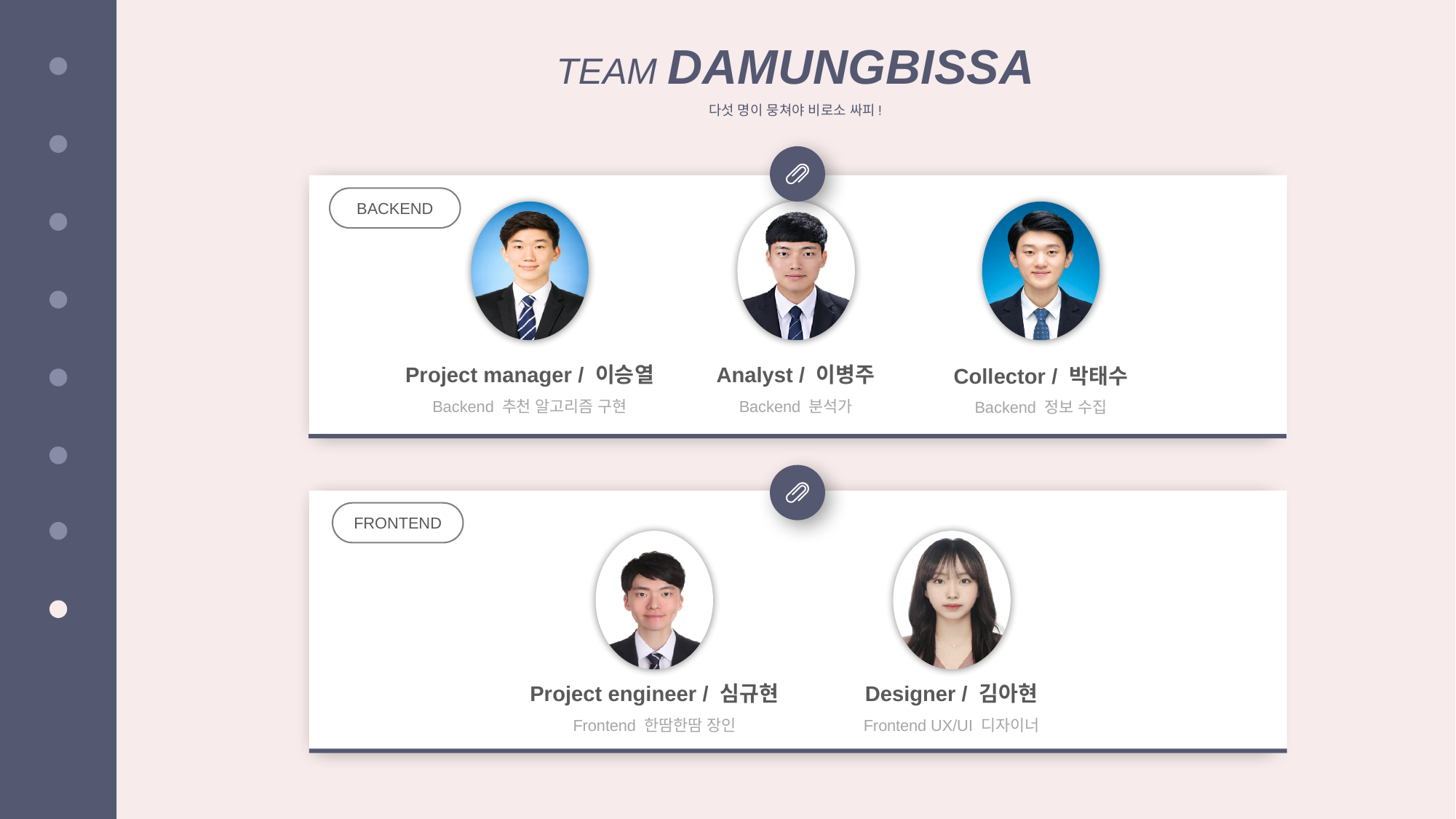

TEAM DAMUNGBISSA
다섯 명이 뭉쳐야 비로소 싸피!

BACKEND

Project manager / 이승열
Backend 추천 알고리즘 구현

Analyst / 이병주
Backend 분석가
Collector / 박태수
Backend 정보 수집

FRONTEND

Project engineer / 심규현
Frontend 한땀한땀 장인
Designer / 김아현
Frontend UX/UI 디자이너